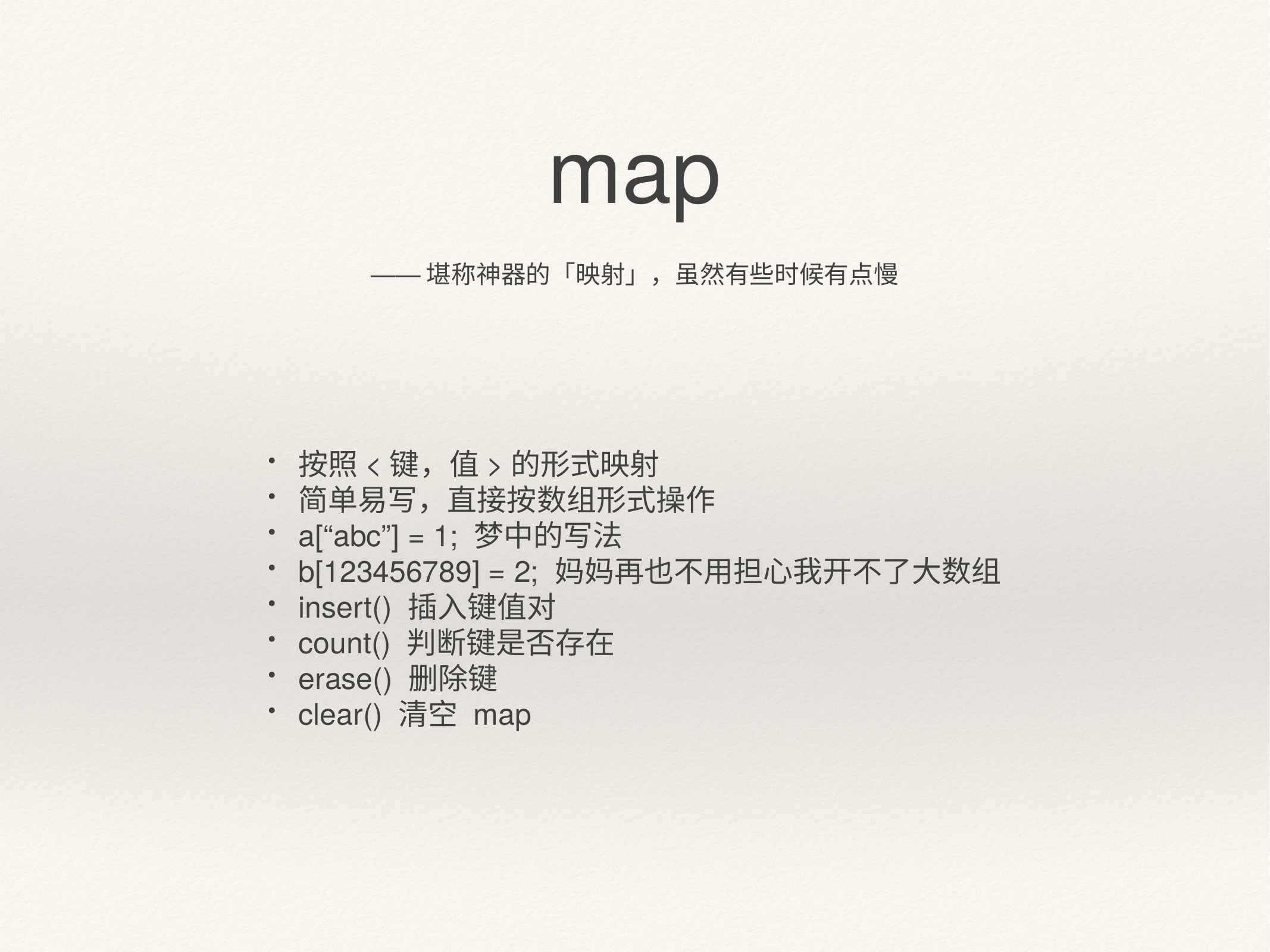

map
——堪称神器的「映射」，虽然有些时候有点慢
按照<键，值>的形式映射
简单易写，直接按数组形式操作
a[“abc”] = 1; 梦中的写法
b[123456789] = 2; 妈妈再也不用担心我开不了大数组
insert() 插入键值对
count() 判断键是否存在
erase() 删除键
clear() 清空 map